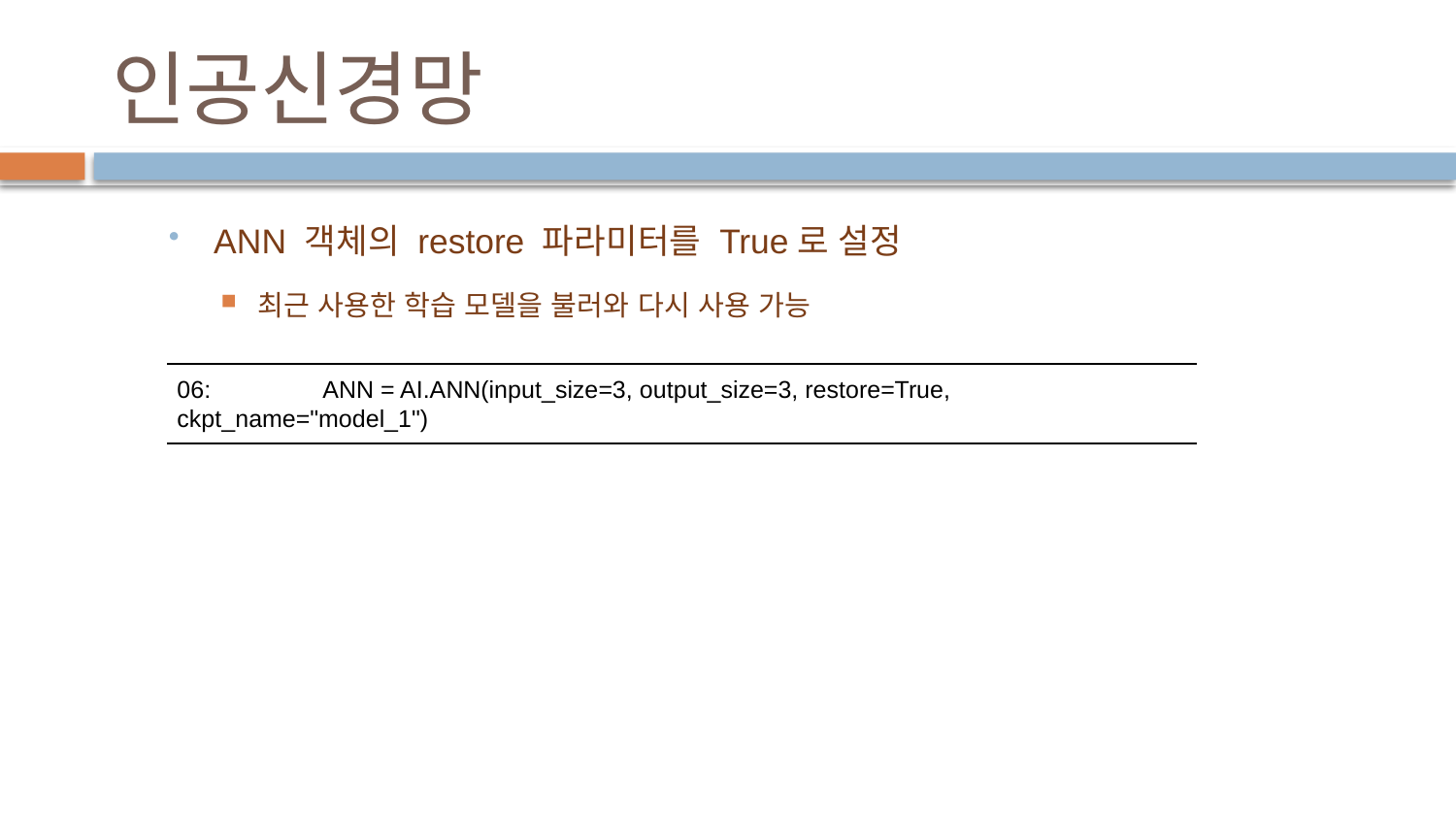

# 인공신경망
ANN 객체의 restore 파라미터를 True로 설정
최근 사용한 학습 모델을 불러와 다시 사용 가능
| 06: ANN = AI.ANN(input\_size=3, output\_size=3, restore=True, ckpt\_name="model\_1") |
| --- |